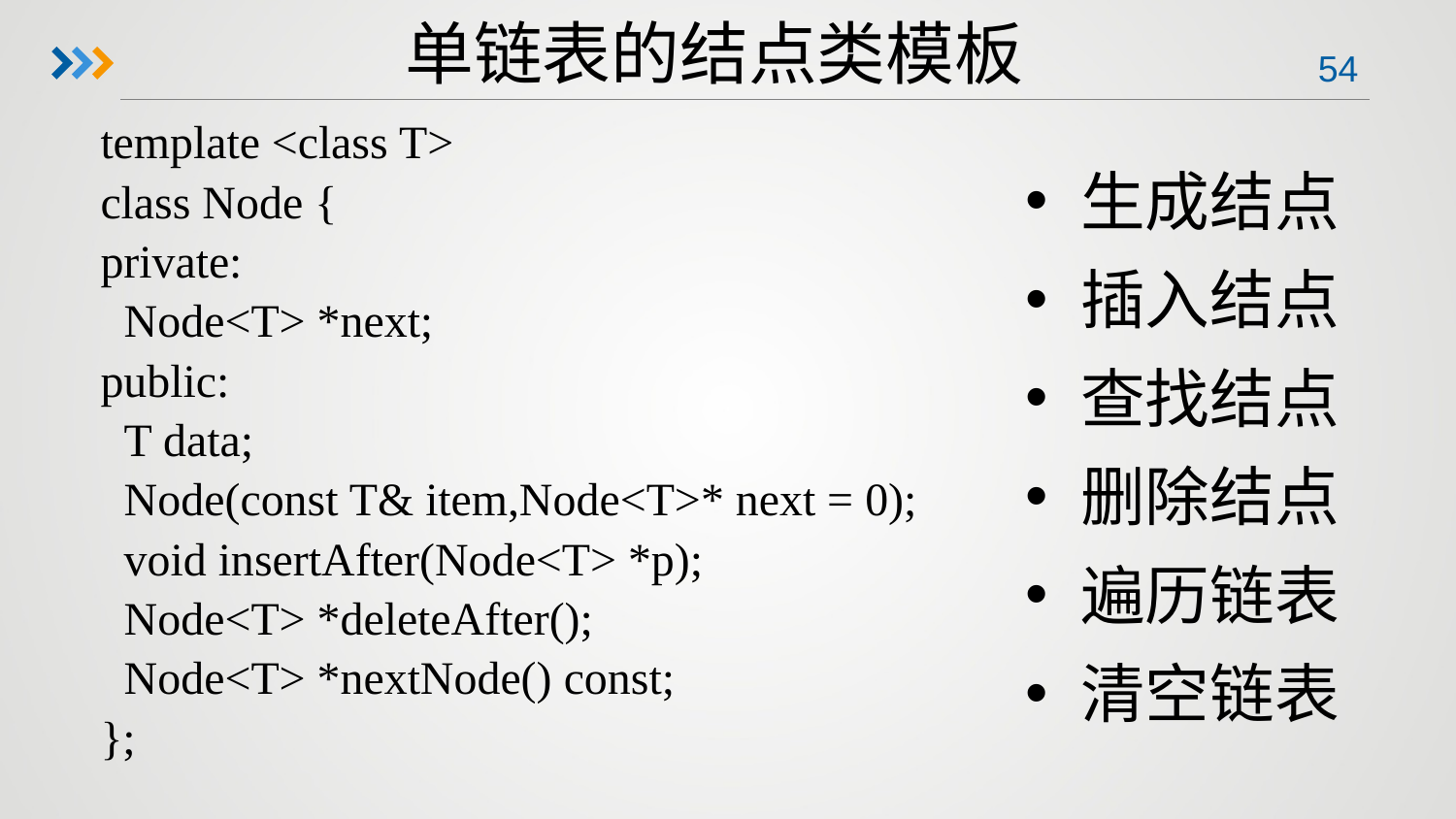

单链表的结点类模板
template <class T>
class Node {
private:
  Node<T> *next;
public:
  T data;
  Node(const T& item,Node<T>* next = 0);
  void insertAfter(Node<T> *p);
  Node<T> *deleteAfter();
  Node<T> *nextNode() const;
};
生成结点
插入结点
查找结点
删除结点
遍历链表
清空链表